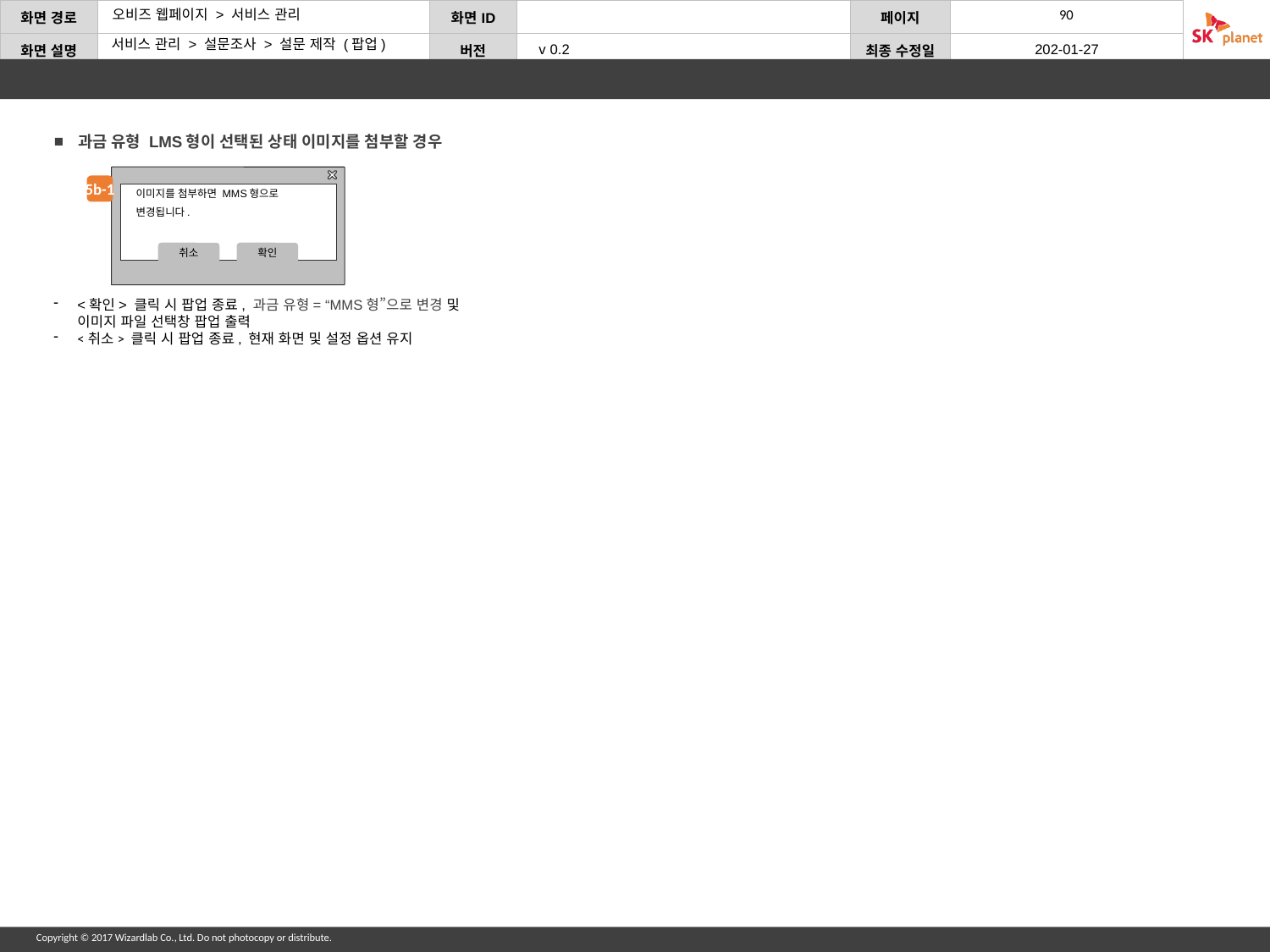

서비스 관리 > 설문조사 > 설문 제작 (팝업)
과금 유형 LMS형이 선택된 상태 이미지를 첨부할 경우

이미지를 첨부하면 MMS형으로 변경됩니다.
취소
확인
<확인> 클릭 시 팝업 종료, 과금 유형= “MMS형”으로 변경 및 이미지 파일 선택창 팝업 출력
<취소> 클릭 시 팝업 종료, 현재 화면 및 설정 옵션 유지
5b-1